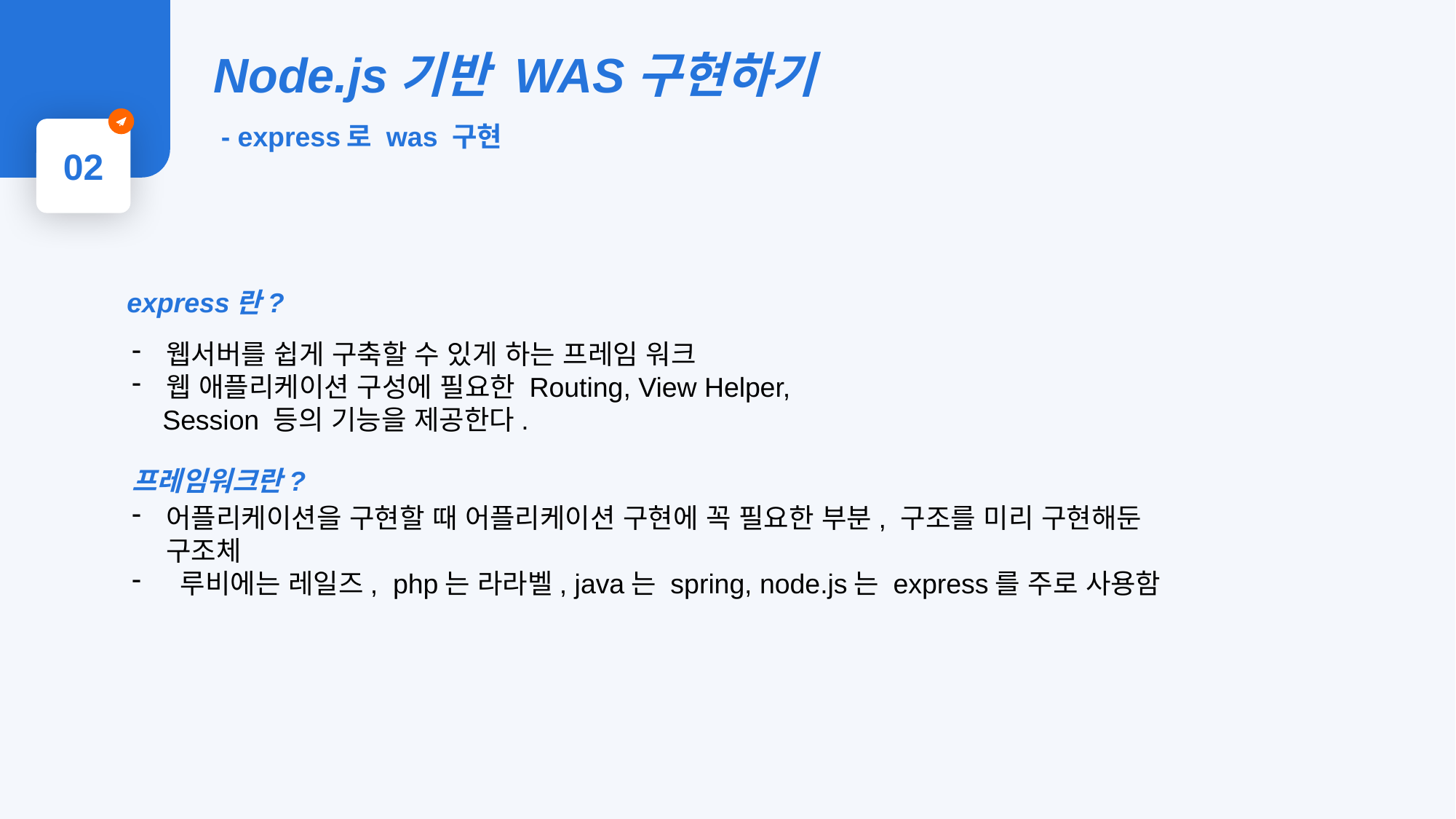

Node.js기반 WAS구현하기
 - express로 was 구현

02
express란?
웹서버를 쉽게 구축할 수 있게 하는 프레임 워크
웹 애플리케이션 구성에 필요한 Routing, View Helper,
    Session 등의 기능을 제공한다.

어플리케이션을 구현할 때 어플리케이션 구현에 꼭 필요한 부분, 구조를 미리 구현해둔 구조체
 루비에는 레일즈,  php는 라라벨, java는 spring, node.js는 express를 주로 사용함

프레임워크란?